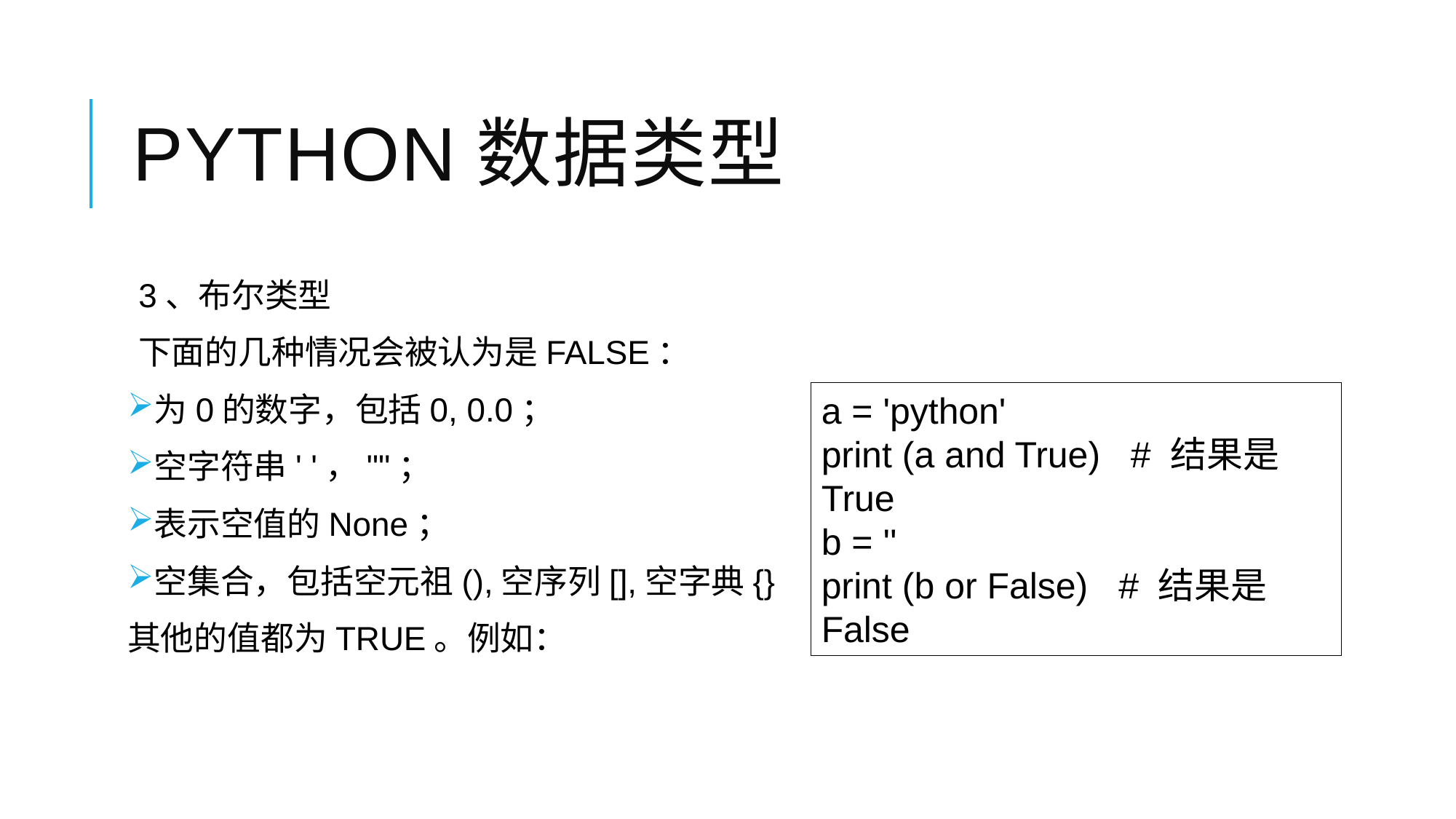

# Python数据类型
3、布尔类型
下面的几种情况会被认为是FALSE：
为0的数字，包括0, 0.0；
空字符串' '，""；
表示空值的None；
空集合，包括空元祖(),空序列[],空字典{}
其他的值都为TRUE。例如：

a = 'python'
print (a and True)   # 结果是 True
b = ''
print (b or False)   # 结果是 False